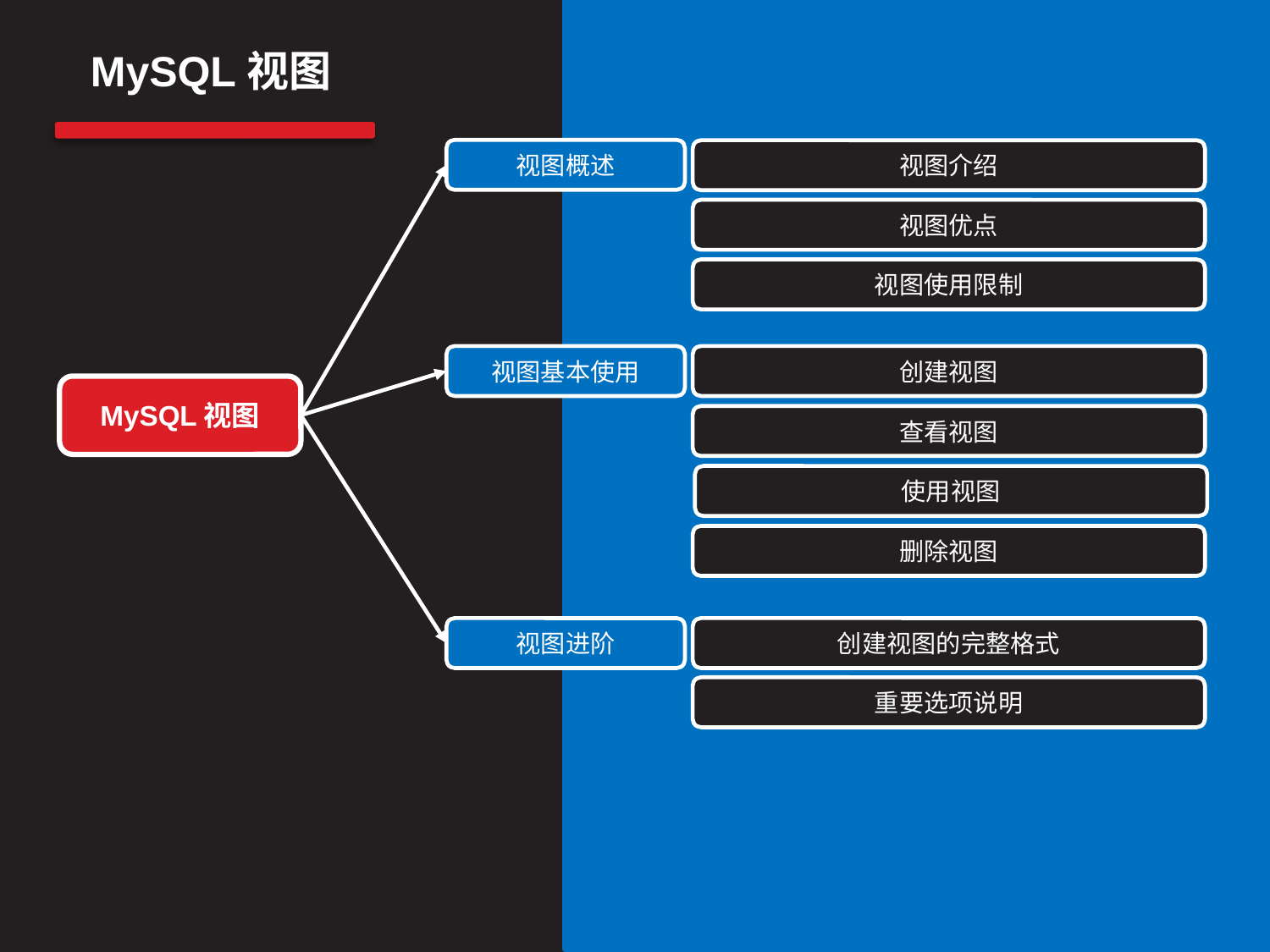

MySQL视图

视图概述
视图介绍
视图优点
视图使用限制
视图基本使用
创建视图
MySQL视图
查看视图
使用视图
删除视图
视图进阶
创建视图的完整格式
重要选项说明